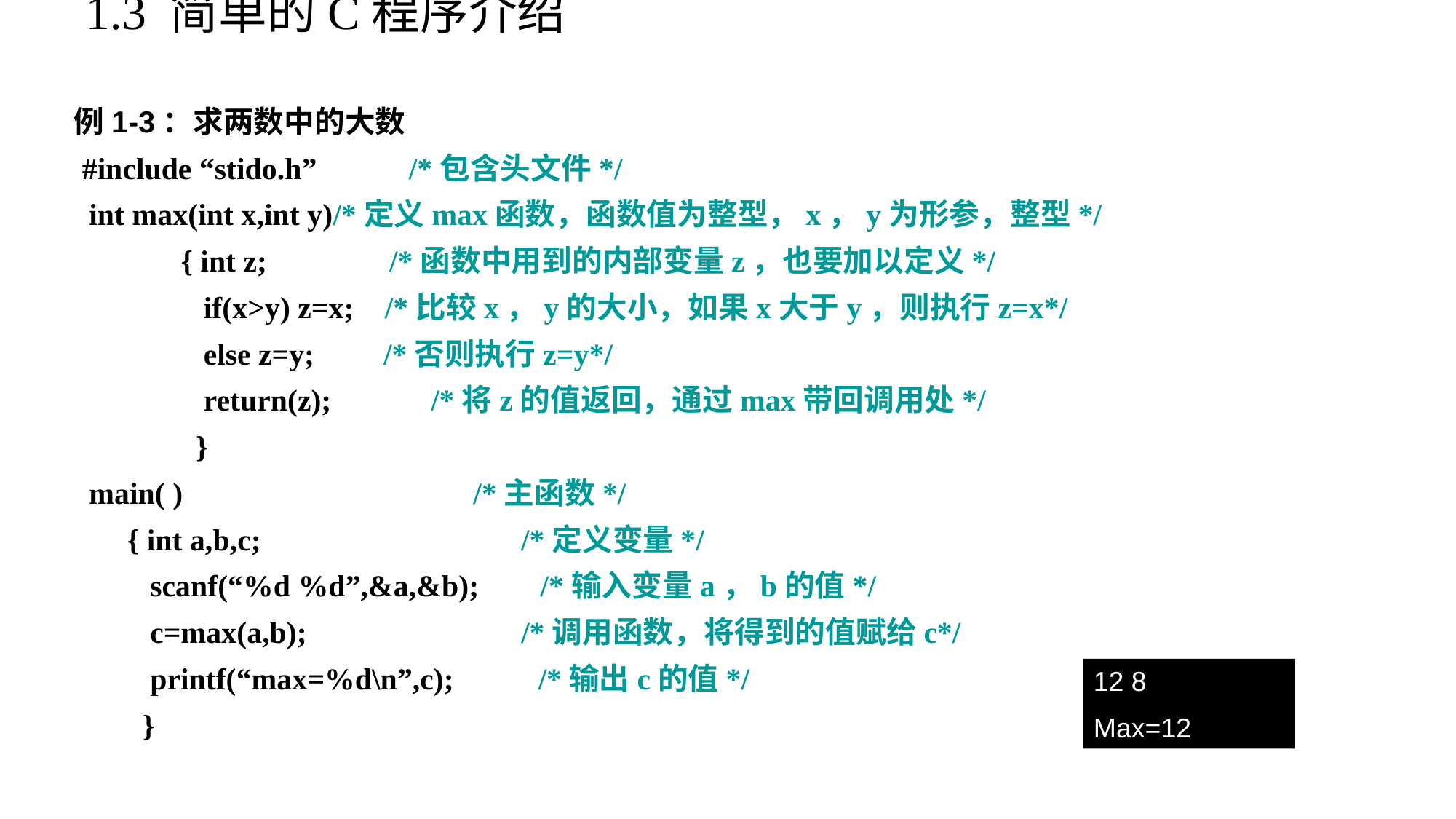

# 1.3 简单的C程序介绍
例1-3：求两数中的大数
 #include “stido.h”            /*包含头文件*/
  int max(int x,int y)/*定义max函数，函数值为整型，x，y为形参，整型*/
              { int z;                /*函数中用到的内部变量z，也要加以定义*/
                 if(x>y) z=x;    /*比较x，y的大小，如果x大于y，则执行z=x*/
                 else z=y;         /*否则执行z=y*/
                 return(z);             /*将z的值返回，通过max带回调用处*/
                }
  main( )                                      /*主函数*/
       { int a,b,c;                                  /*定义变量*/
          scanf(“%d %d”,&a,&b);        /*输入变量a，b的值*/
          c=max(a,b);                            /*调用函数，将得到的值赋给c*/
          printf(“max=%d\n”,c);           /*输出c的值*/
         }
12 8
Max=12